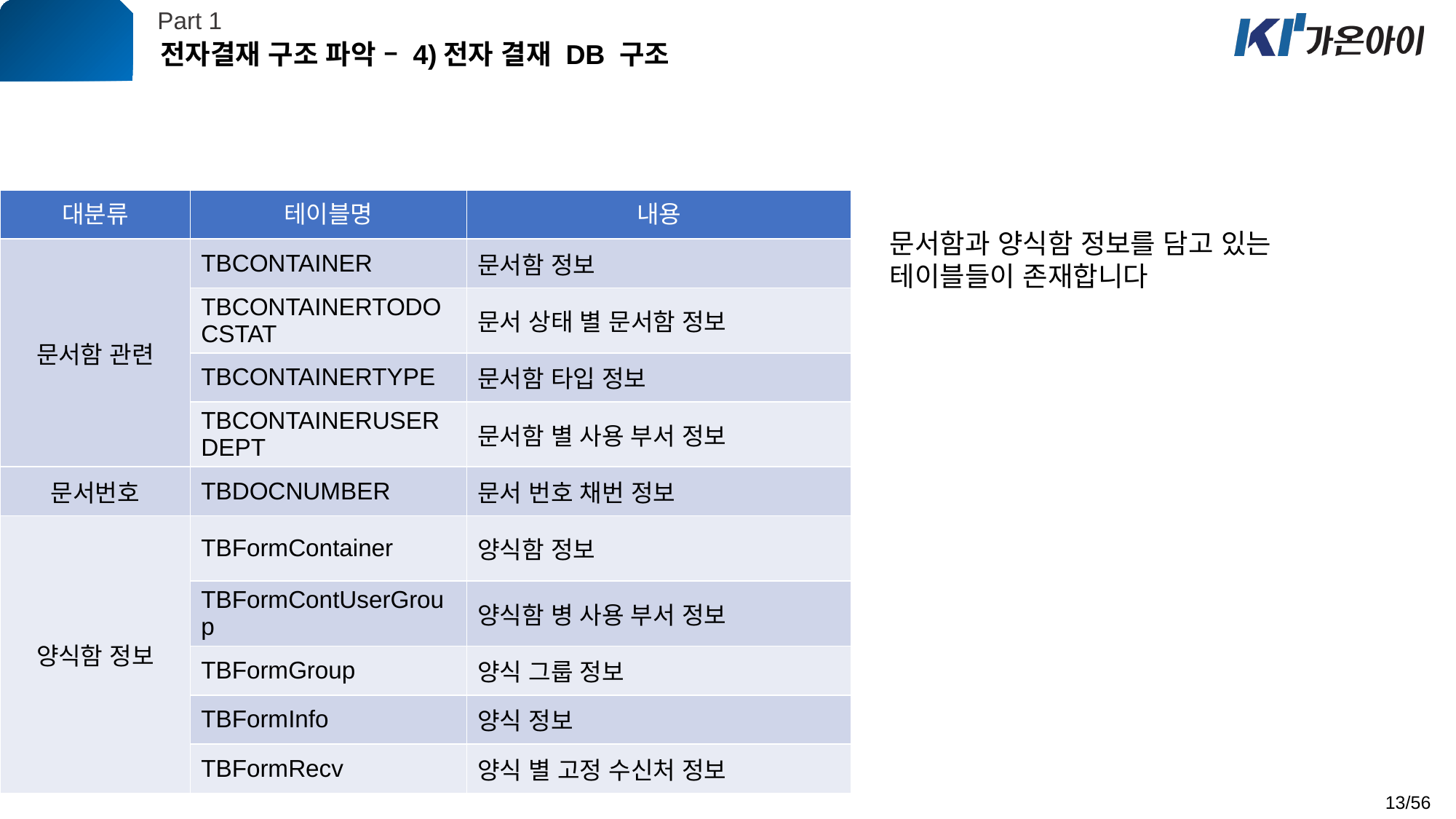

Part 1
전자결재 구조 파악 – 4)전자 결재 DB 구조
| 대분류 | 테이블명 | 내용 |
| --- | --- | --- |
| 문서함 관련 | TBCONTAINER | 문서함 정보 |
|  | TBCONTAINERTODOCSTAT | 문서 상태 별 문서함 정보 |
|  | TBCONTAINERTYPE | 문서함 타입 정보 |
|  | TBCONTAINERUSERDEPT | 문서함 별 사용 부서 정보 |
| 문서번호 | TBDOCNUMBER | 문서 번호 채번 정보 |
| 양식함 정보 | TBFormContainer | 양식함 정보 |
|  | TBFormContUserGroup | 양식함 병 사용 부서 정보 |
|  | TBFormGroup | 양식 그룹 정보 |
|  | TBFormInfo | 양식 정보 |
|  | TBFormRecv | 양식 별 고정 수신처 정보 |
문서함과 양식함 정보를 담고 있는 테이블들이 존재합니다
13/56